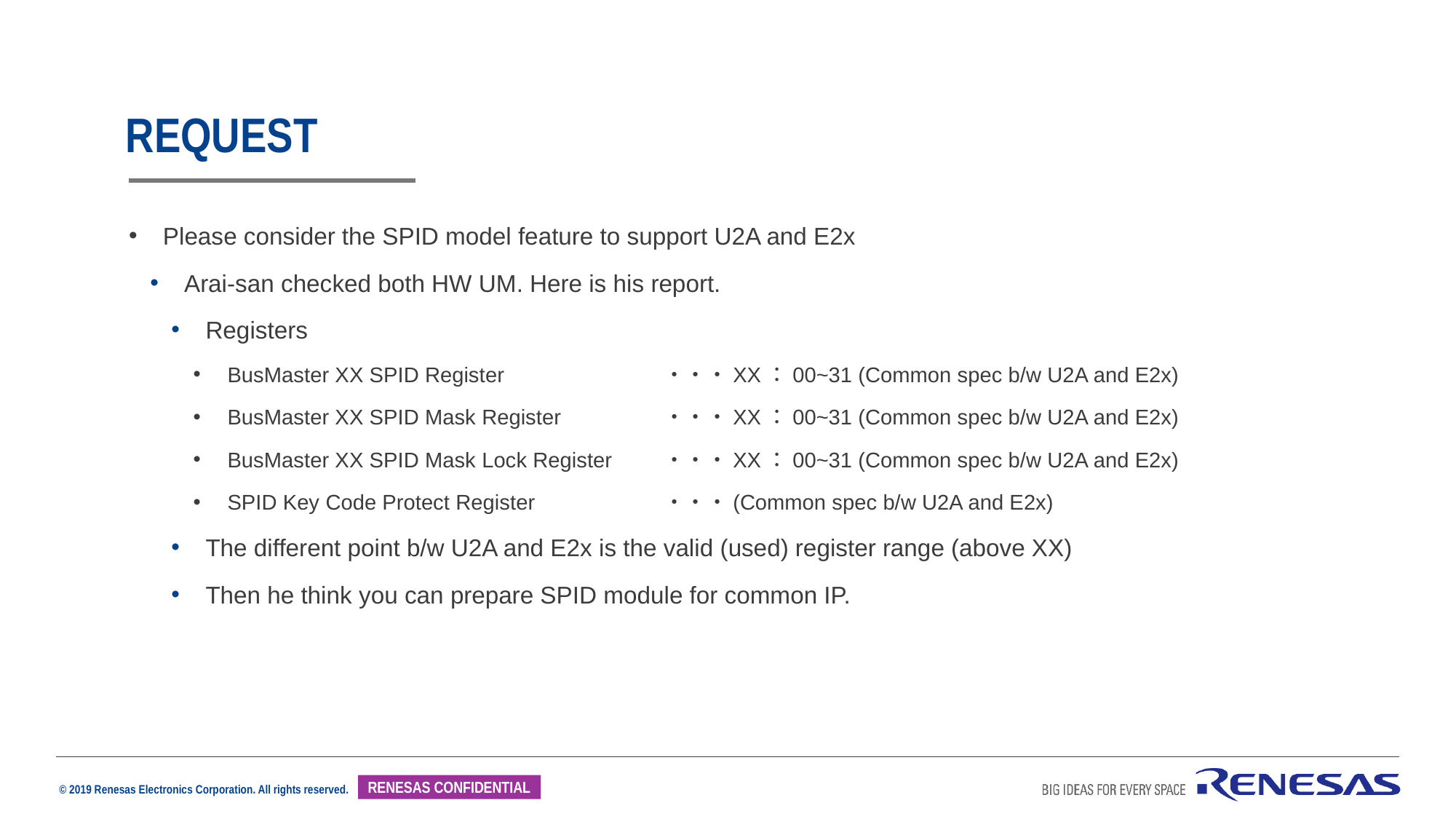

H-Bus
# Request
Please consider the SPID model feature to support U2A and E2x
Arai-san checked both HW UM. Here is his report.
Registers
BusMaster XX SPID Register 		・・・XX：00~31 (Common spec b/w U2A and E2x)
BusMaster XX SPID Mask Register 	・・・XX：00~31 (Common spec b/w U2A and E2x)
BusMaster XX SPID Mask Lock Register	・・・XX：00~31 (Common spec b/w U2A and E2x)
SPID Key Code Protect Register		・・・(Common spec b/w U2A and E2x)
The different point b/w U2A and E2x is the valid (used) register range (above XX)
Then he think you can prepare SPID module for common IP.